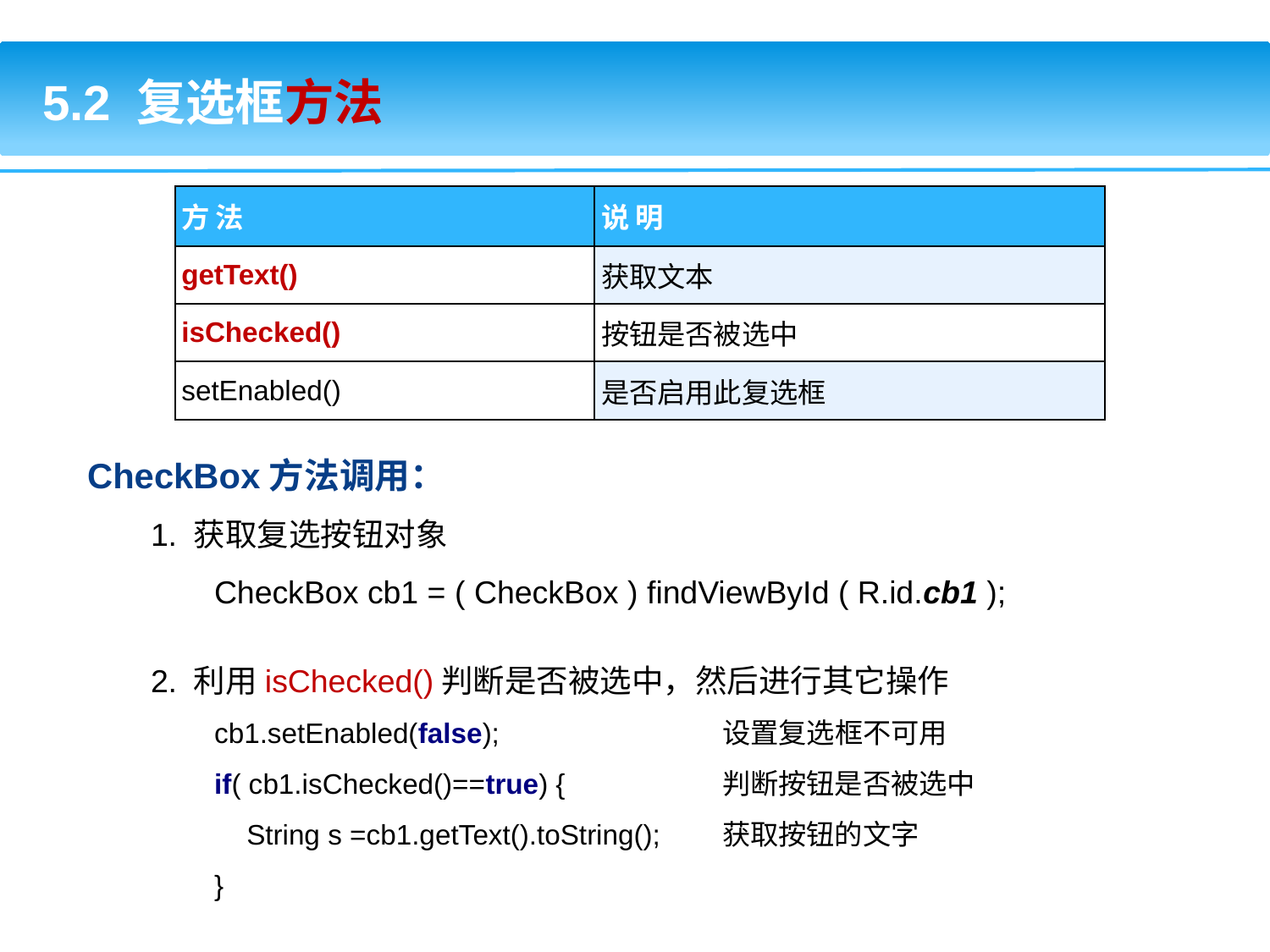

5.2 复选框方法
| 方 法 | 说 明 |
| --- | --- |
| getText() | 获取文本 |
| isChecked() | 按钮是否被选中 |
| setEnabled() | 是否启用此复选框 |
CheckBox方法调用：
1. 获取复选按钮对象
CheckBox cb1 = ( CheckBox ) findViewById ( R.id.cb1 );

2. 利用isChecked()判断是否被选中，然后进行其它操作
cb1.setEnabled(false);		设置复选框不可用
if( cb1.isChecked()==true) {		判断按钮是否被选中
    String s =cb1.getText().toString();	获取按钮的文字
}